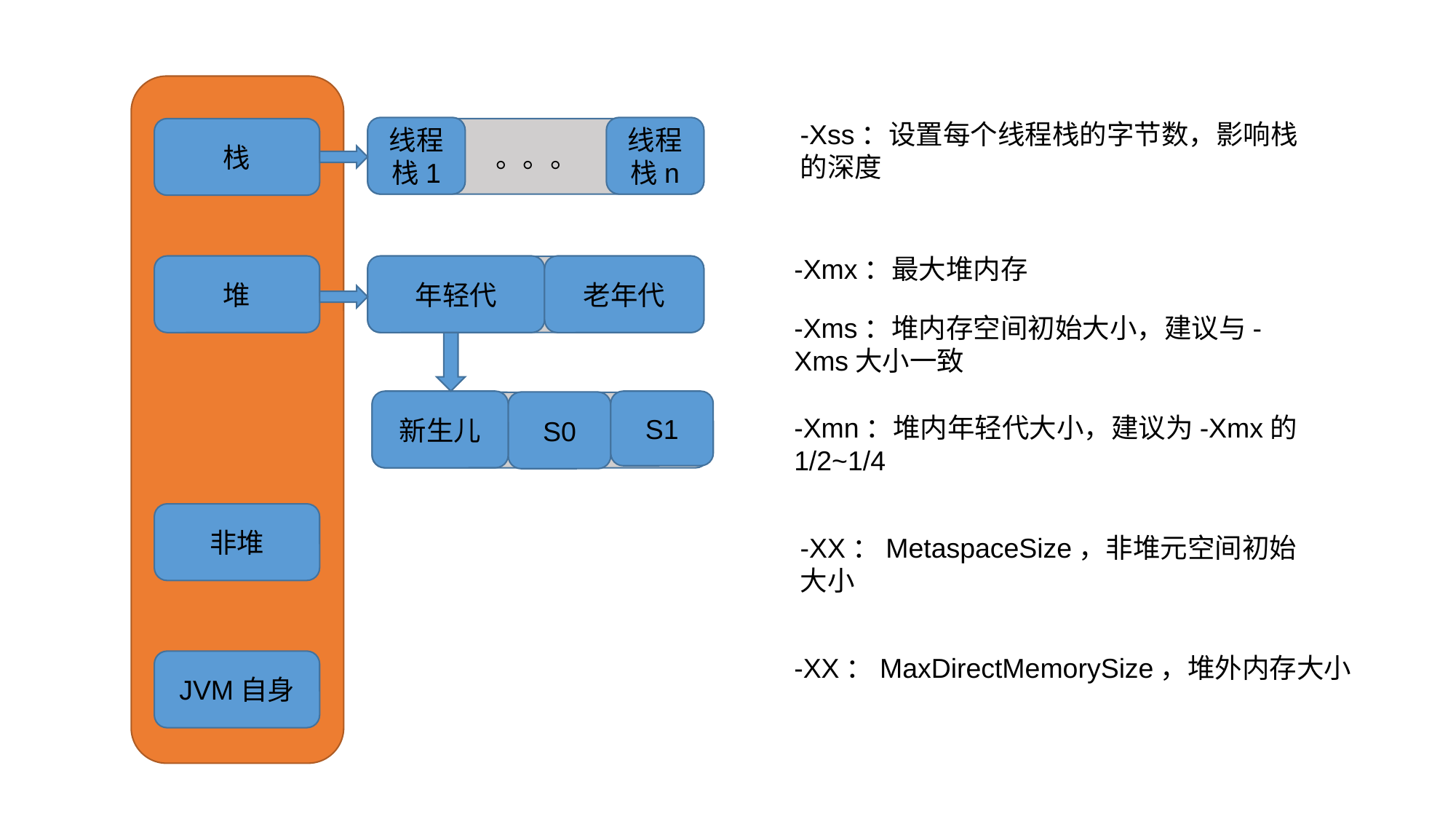

-Xss：设置每个线程栈的字节数，影响栈的深度
线程栈1
线程栈n
栈

。。。

-Xmx：最大堆内存
堆
年轻代
老年代

-Xms：堆内存空间初始大小，建议与-Xms大小一致

新生儿
S1
S0

-Xmn：堆内年轻代大小，建议为-Xmx的1/2~1/4
非堆
-XX：MetaspaceSize，非堆元空间初始大小
-XX：MaxDirectMemorySize，堆外内存大小
JVM自身